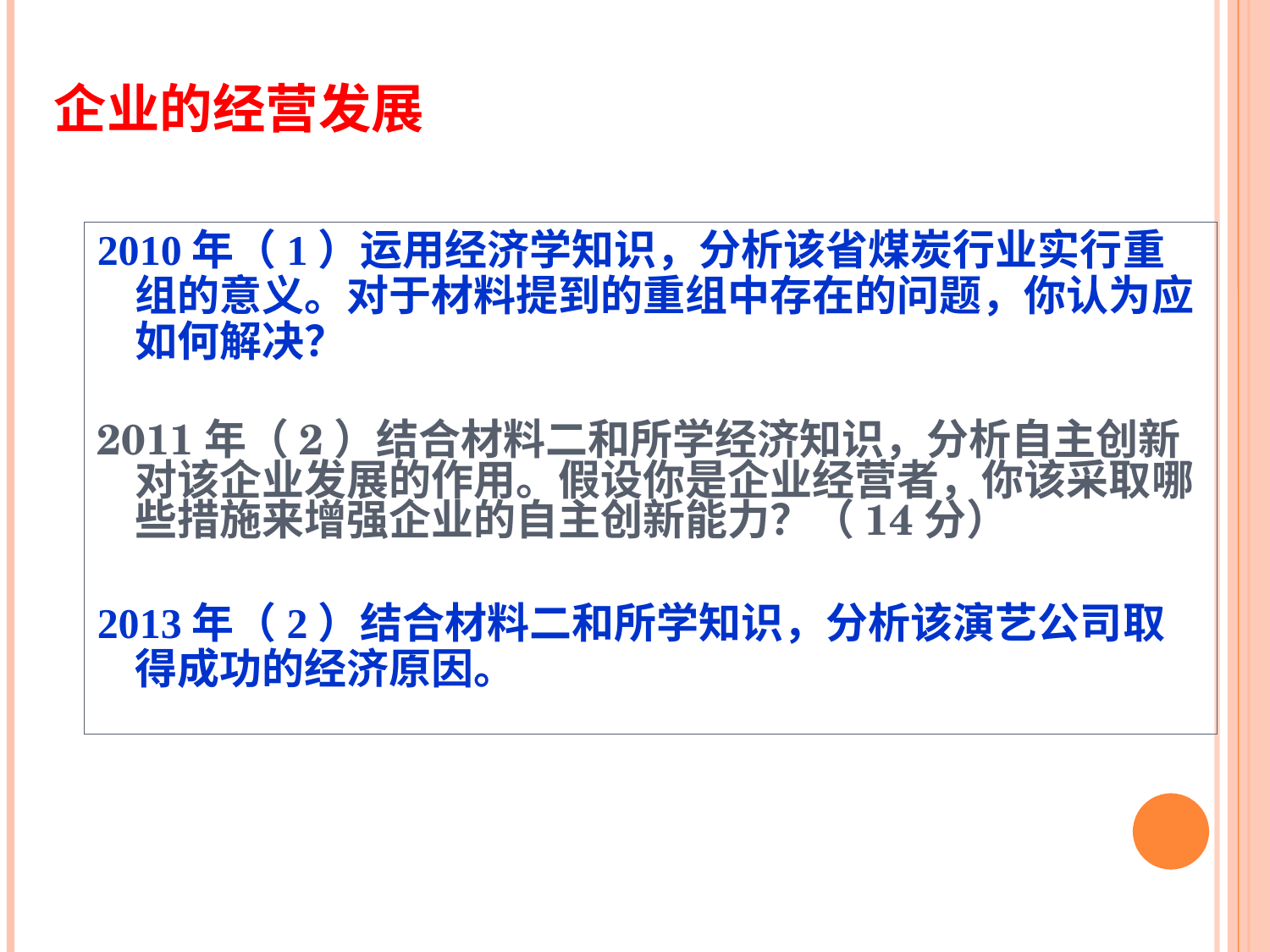

企业的经营发展
2010年（1）运用经济学知识，分析该省煤炭行业实行重组的意义。对于材料提到的重组中存在的问题，你认为应如何解决？

2011年（2）结合材料二和所学经济知识，分析自主创新对该企业发展的作用。假设你是企业经营者，你该采取哪些措施来增强企业的自主创新能力？（14分）

2013年（2）结合材料二和所学知识，分析该演艺公司取得成功的经济原因。